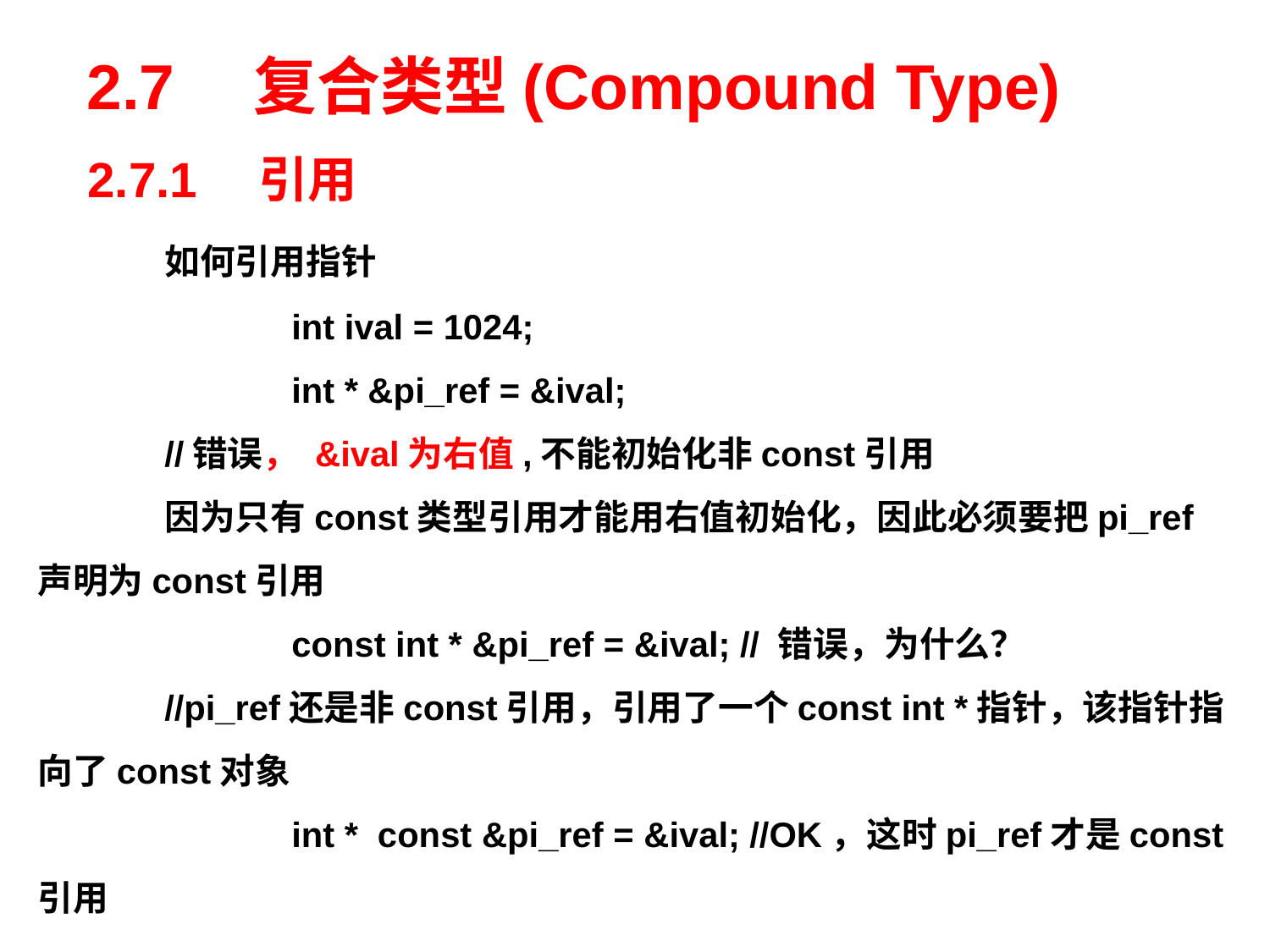

# 2.7　复合类型(Compound Type)
2.7.1　引用
	如何引用指针
		int ival = 1024;
    		int * &pi_ref = &ival;
     	//错误， &ival为右值,不能初始化非const引用
	因为只有const类型引用才能用右值初始化，因此必须要把pi_ref声明为const引用
     		const int * &pi_ref = &ival; // 错误，为什么？
      	//pi_ref还是非const引用，引用了一个const int *指针，该指针指向了const对象
      		int *  const &pi_ref = &ival; //OK，这时pi_ref才是const 引用